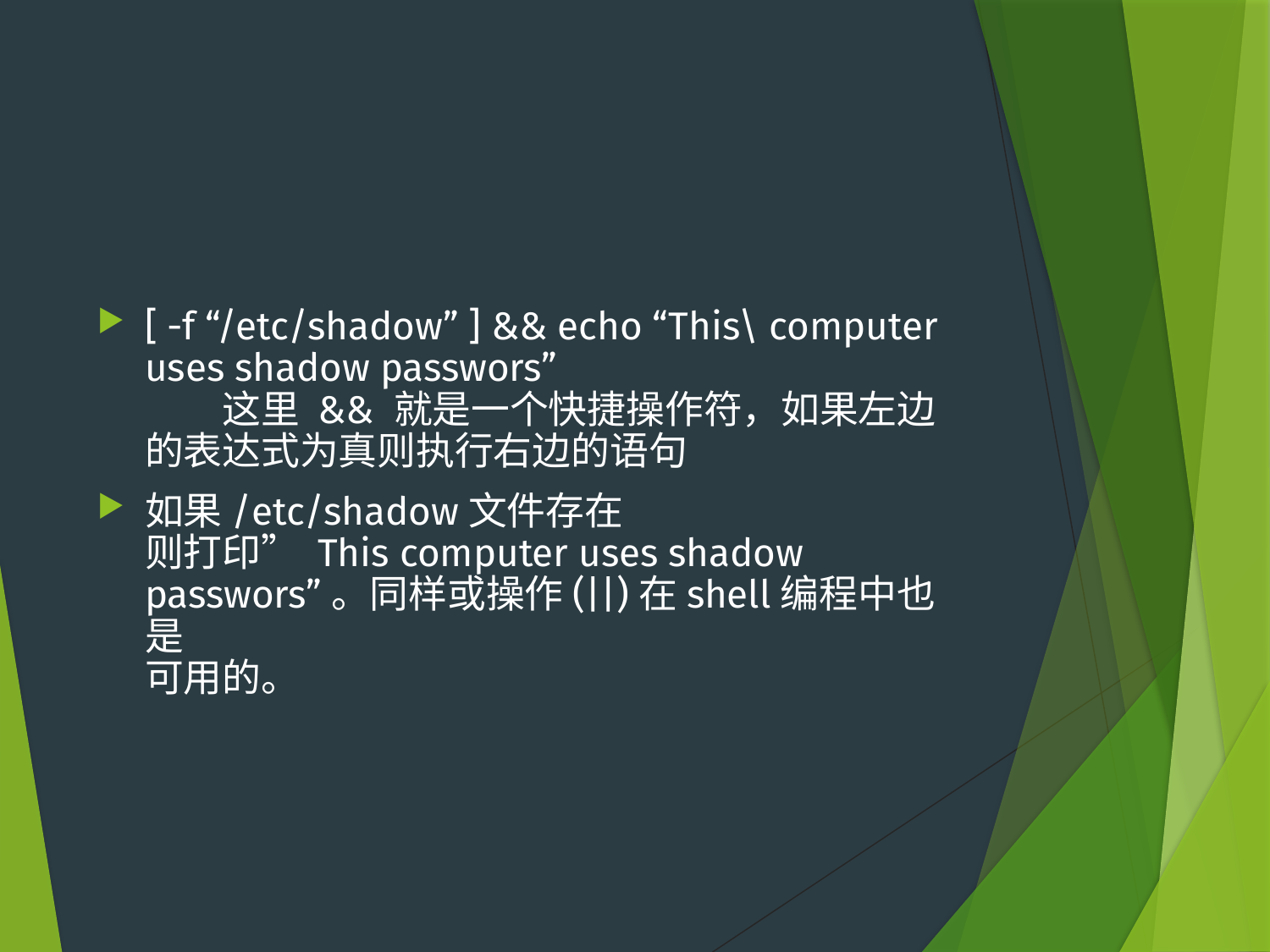

#
[ -f “/etc/shadow” ] && echo “This\ computer uses shadow passwors”
　　这里 && 就是一个快捷操作符，如果左边的表达式为真则执行右边的语句
如果/etc/shadow文件存在
则打印” This computer uses shadow passwors”。同样或操作(||)在shell编程中也是
可用的。